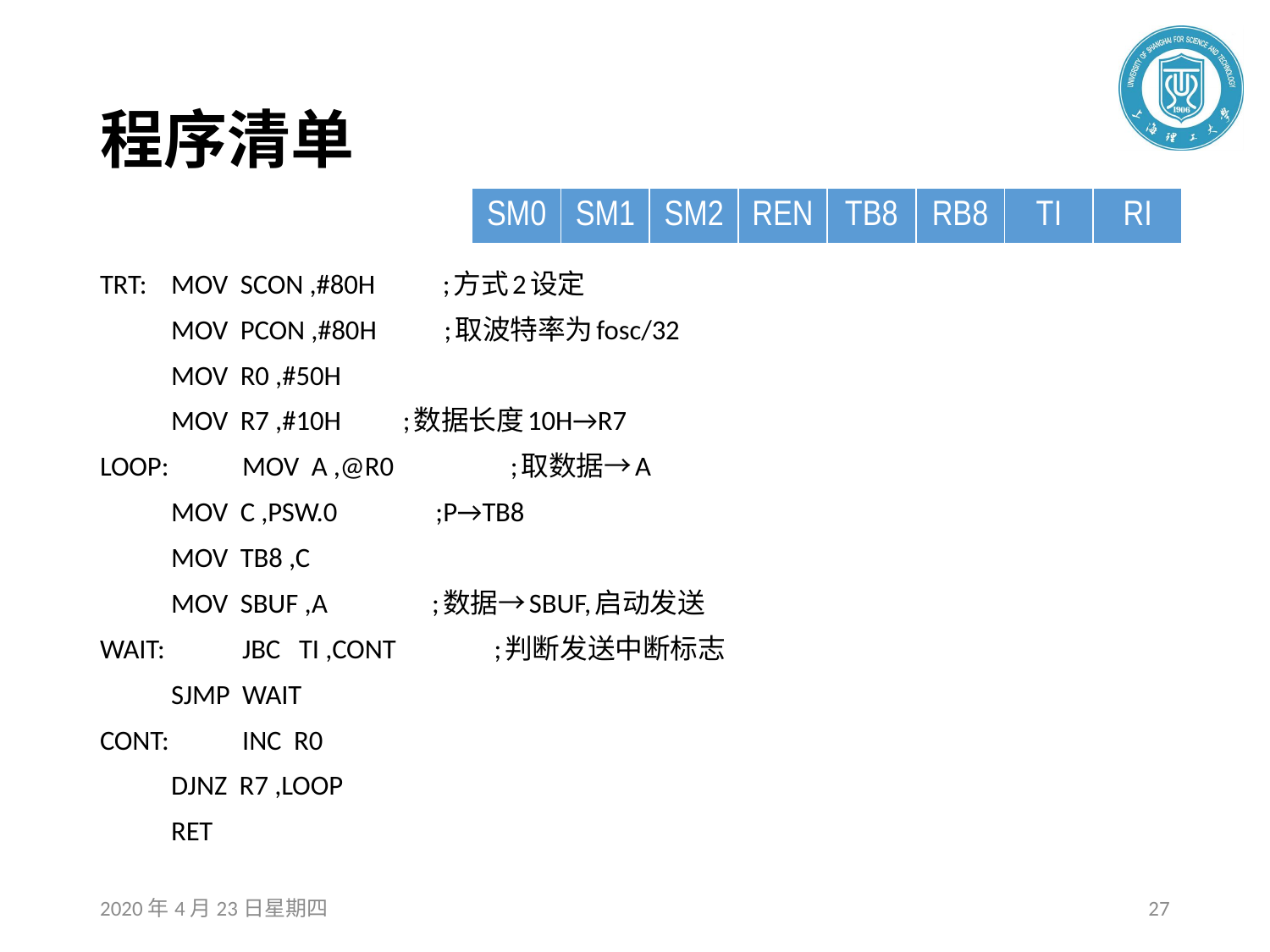

# 程序清单
| SM0 | SM1 | SM2 | REN | TB8 | RB8 | TI | RI |
| --- | --- | --- | --- | --- | --- | --- | --- |
TRT:  	MOV  SCON ,#80H           ;方式2设定
          	MOV  PCON ,#80H           ;取波特率为fosc/32
	MOV  R0 ,#50H
      	MOV  R7 ,#10H 	   ;数据长度10H→R7
LOOP: 	MOV  A ,@R0                   ;取数据→A
      	MOV  C ,PSW.0                ;P→TB8
      	MOV  TB8 ,C
      	MOV  SBUF ,A                 ;数据→SBUF,启动发送
WAIT: 	JBC   TI ,CONT                ;判断发送中断标志
      	SJMP  WAIT
CONT: 	INC  R0
      	DJNZ  R7 ,LOOP
      	RET
2020年4月23日星期四
27